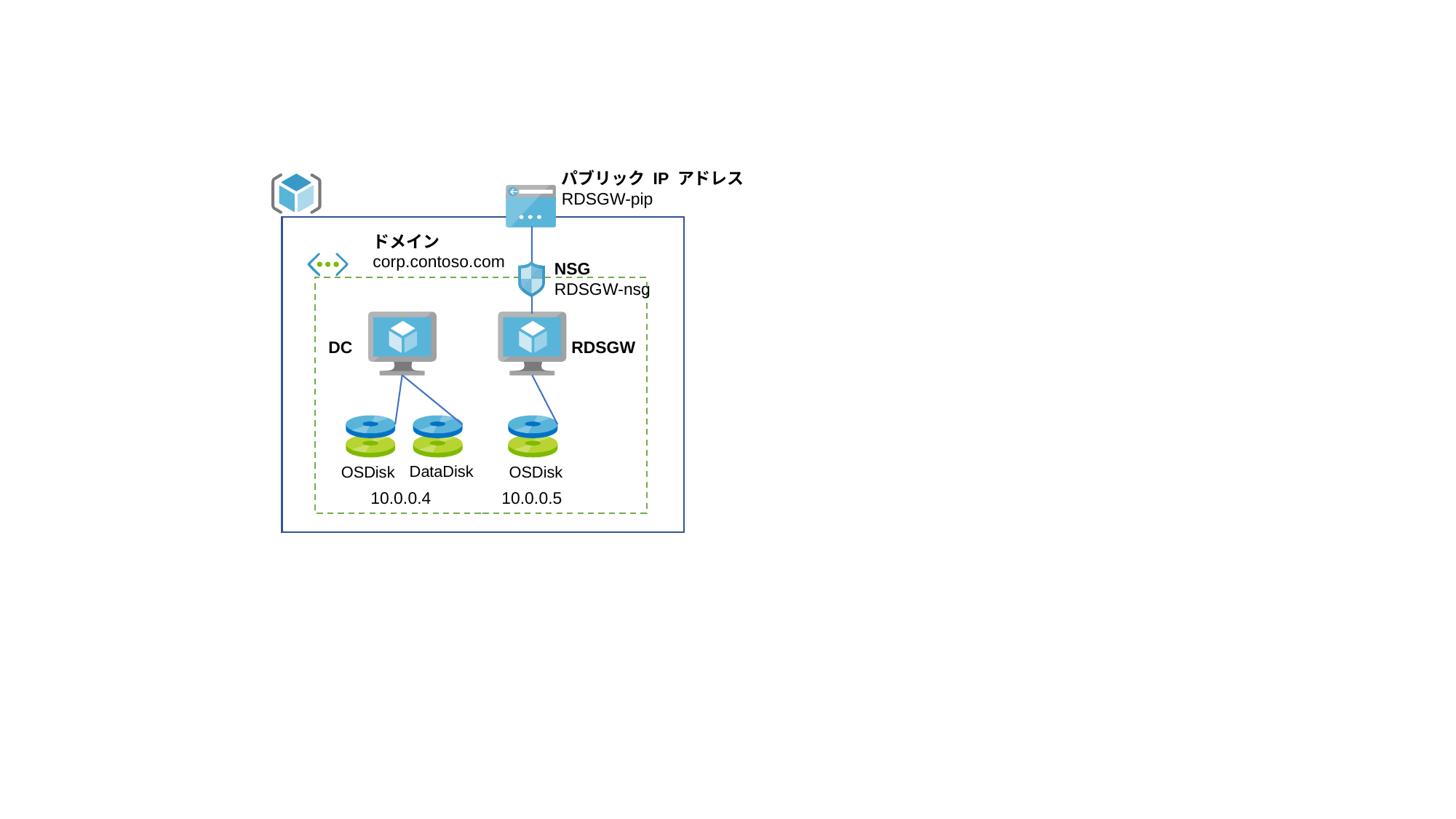

パブリック IP アドレス
RDSGW-pip

ドメイン
corp.contoso.com

NSG
RDSGW-nsg

RDSGW
DC

DataDisk
OSDisk
OSDisk
10.0.0.5
10.0.0.4